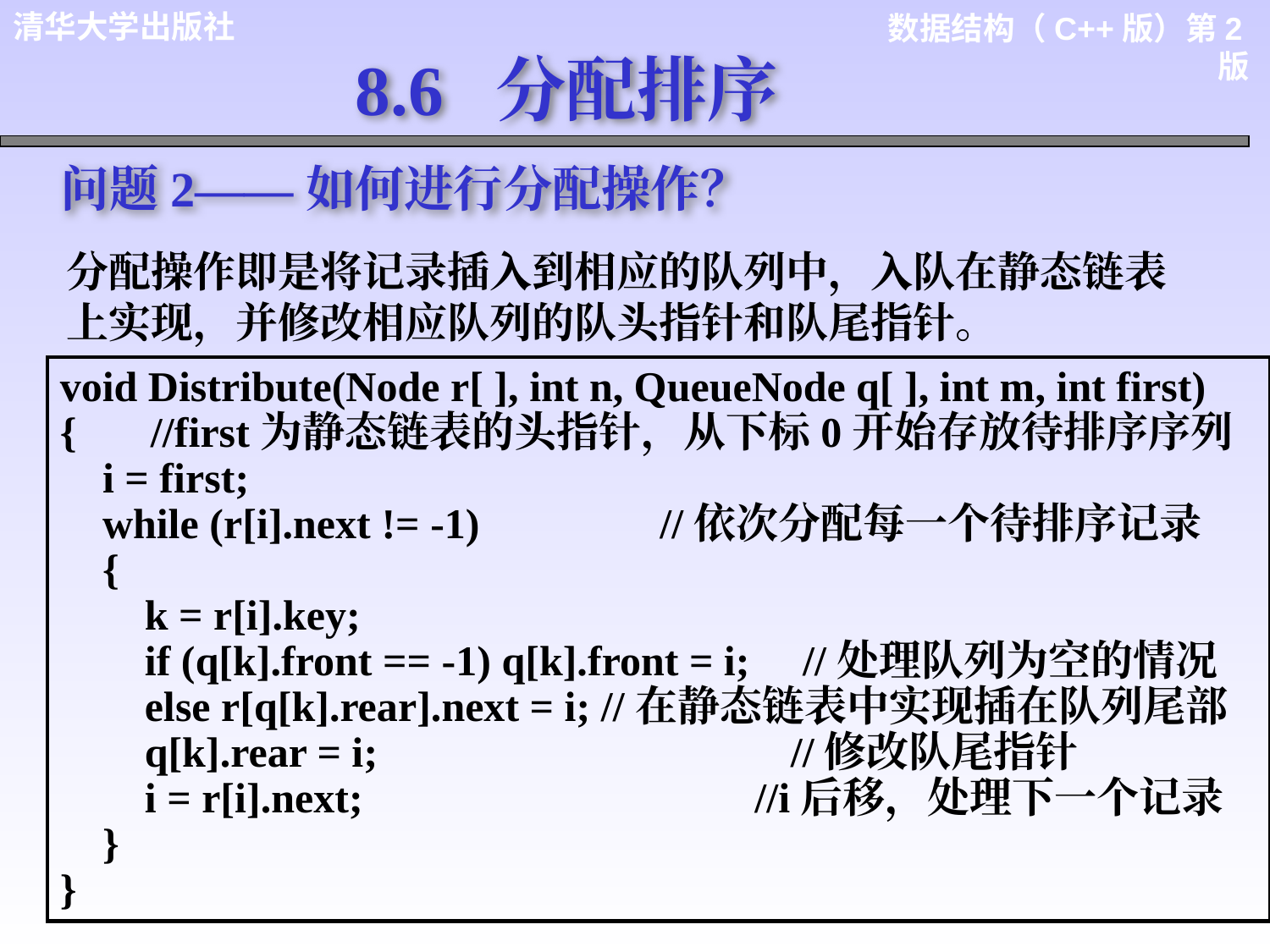

8.6  分配排序
问题2——如何进行分配操作？
分配操作即是将记录插入到相应的队列中，入队在静态链表上实现，并修改相应队列的队头指针和队尾指针。
void Distribute(Node r[ ], int n, QueueNode q[ ], int m, int first)
{       //first为静态链表的头指针，从下标0开始存放待排序序列
    i = first;
    while (r[i].next != -1)                 //依次分配每一个待排序记录
    {
        k = r[i].key;
        if (q[k].front == -1) q[k].front = i;     //处理队列为空的情况
        else r[q[k].rear].next = i; //在静态链表中实现插在队列尾部
        q[k].rear = i;                                       //修改队尾指针
        i = r[i].next;                                     //i后移，处理下一个记录
    }
}